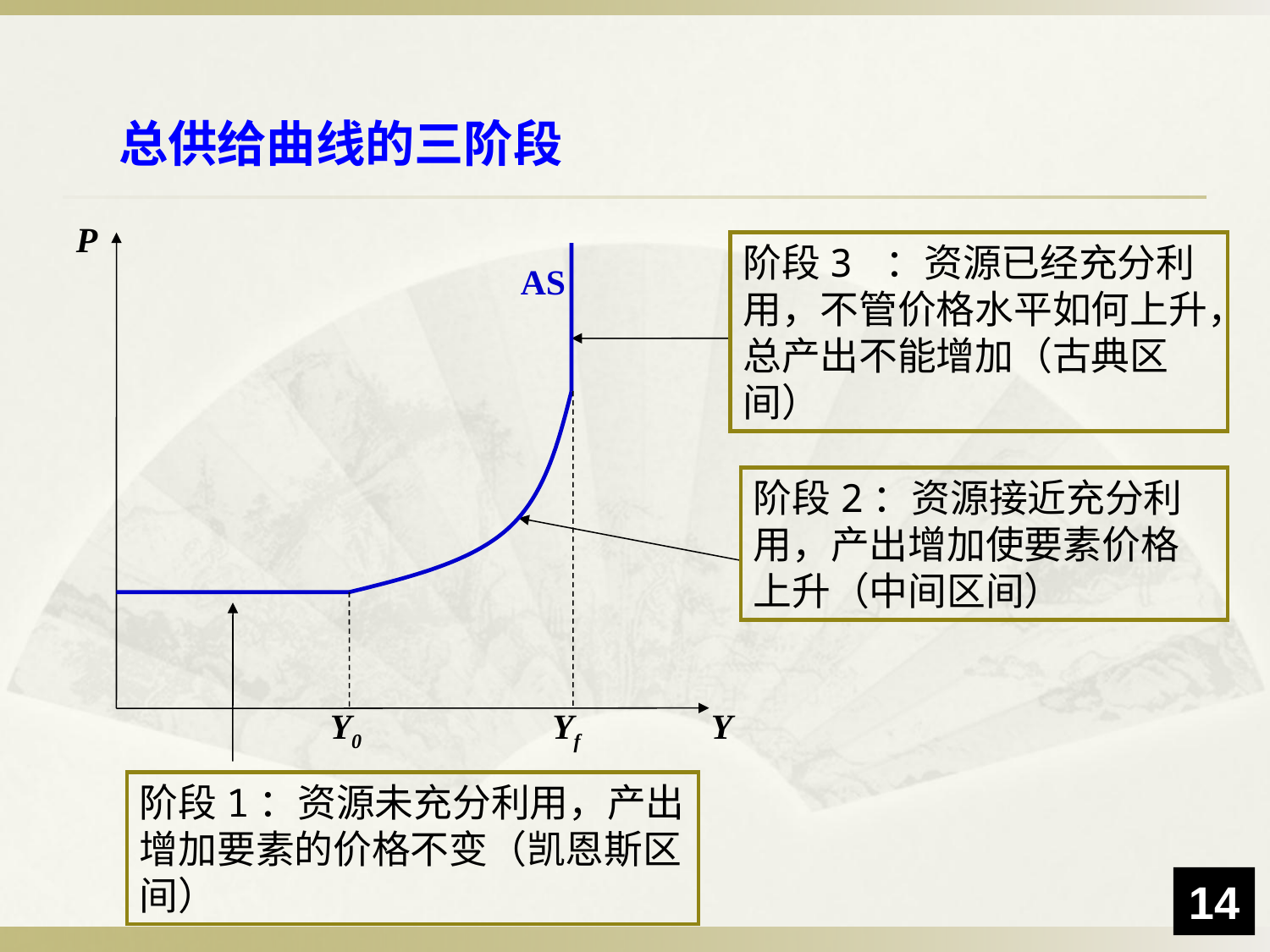

总供给曲线的三阶段
P

AS

Y0
Yf
Y

阶段3 ：资源已经充分利用，不管价格水平如何上升，总产出不能增加（古典区间）

阶段2：资源接近充分利用，产出增加使要素价格上升（中间区间）

阶段1：资源未充分利用，产出增加要素的价格不变（凯恩斯区间）
14